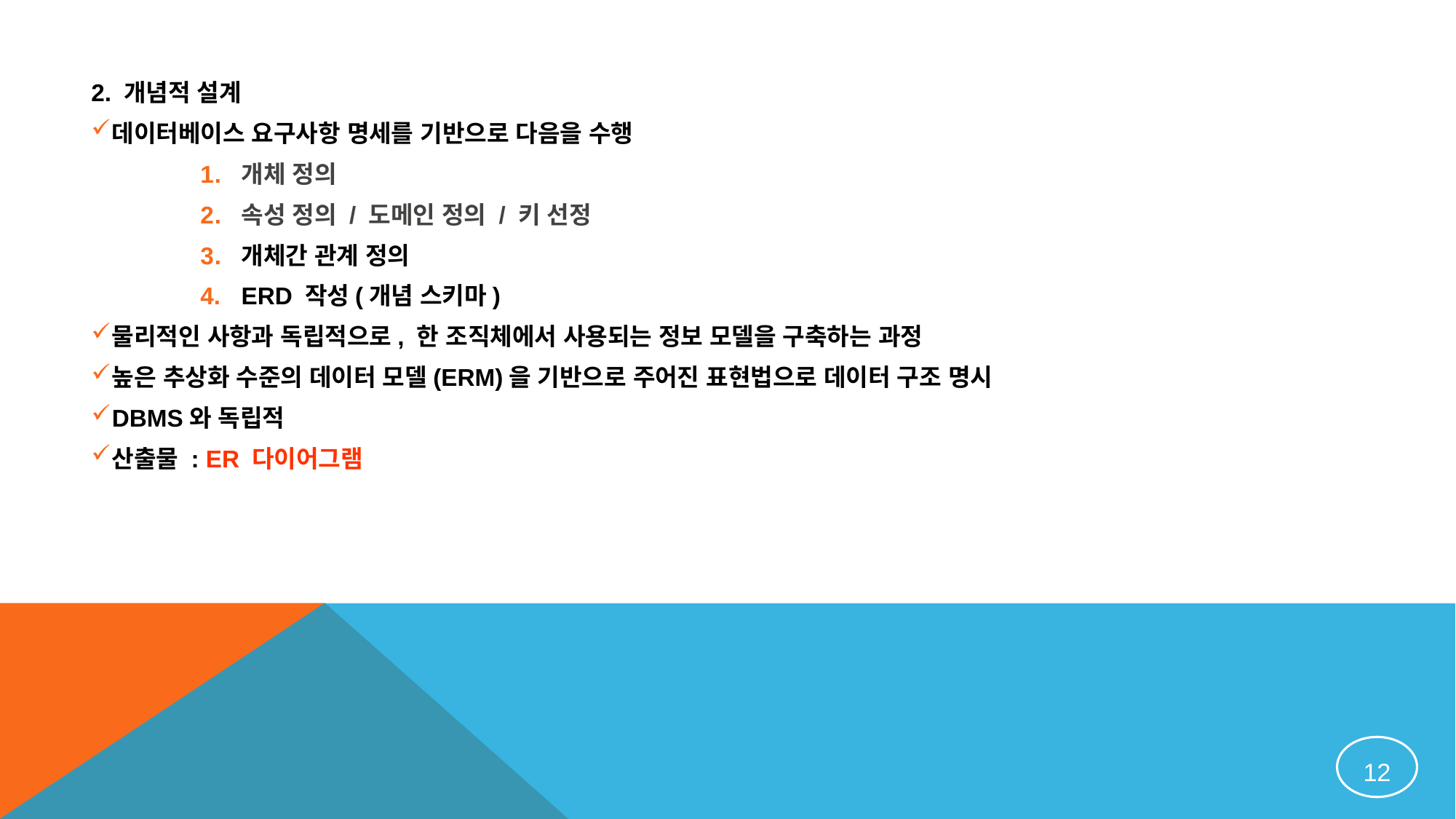

2. 개념적 설계
데이터베이스 요구사항 명세를 기반으로 다음을 수행
개체 정의
속성 정의 / 도메인 정의 / 키 선정
개체간 관계 정의
ERD 작성(개념 스키마)
물리적인 사항과 독립적으로, 한 조직체에서 사용되는 정보 모델을 구축하는 과정
높은 추상화 수준의 데이터 모델(ERM)을 기반으로 주어진 표현법으로 데이터 구조 명시
DBMS와 독립적
산출물 : ER 다이어그램
12